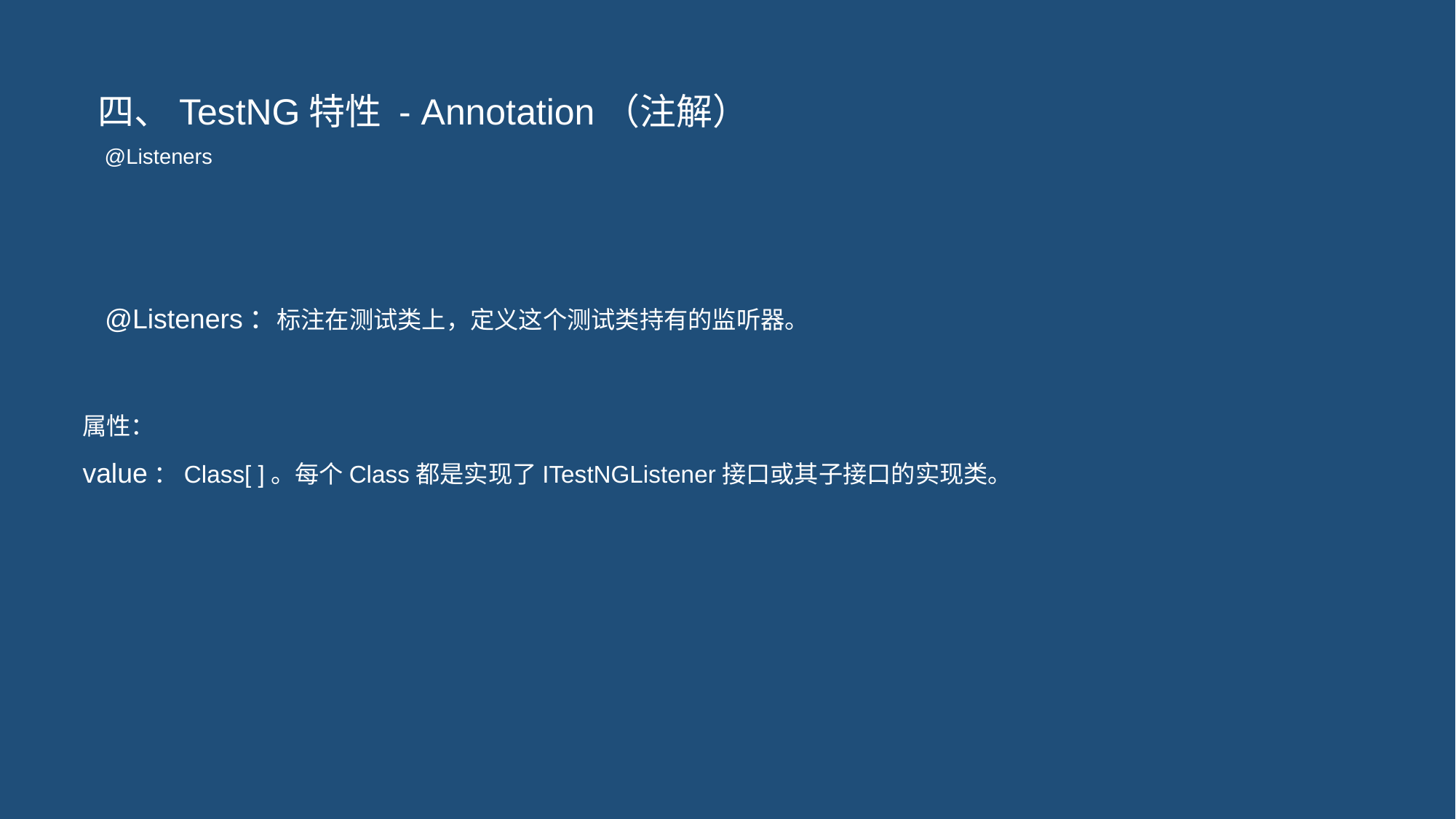

四、TestNG特性 - Annotation（注解）

@Listeners
@Listeners：标注在测试类上，定义这个测试类持有的监听器。
属性：
value：Class[ ]。每个Class都是实现了ITestNGListener接口或其子接口的实现类。